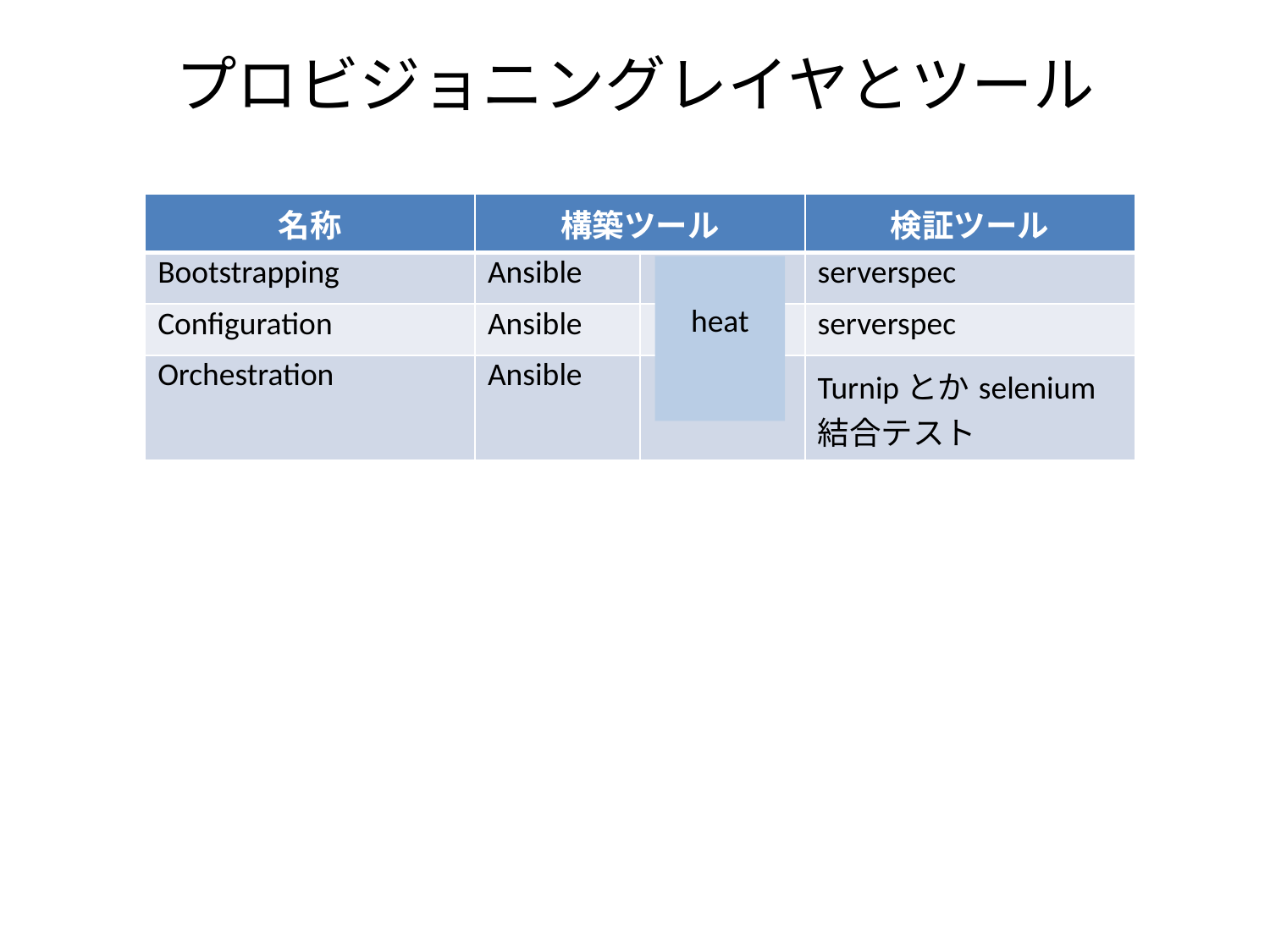

# プロビジョニングレイヤとツール
| 名称 | 構築ツール |  | 検証ツール |
| --- | --- | --- | --- |
| Bootstrapping | Ansible |  | serverspec |
| Configuration | Ansible |  | serverspec |
| Orchestration | Ansible |  | Turnipとかselenium 結合テスト |

heat